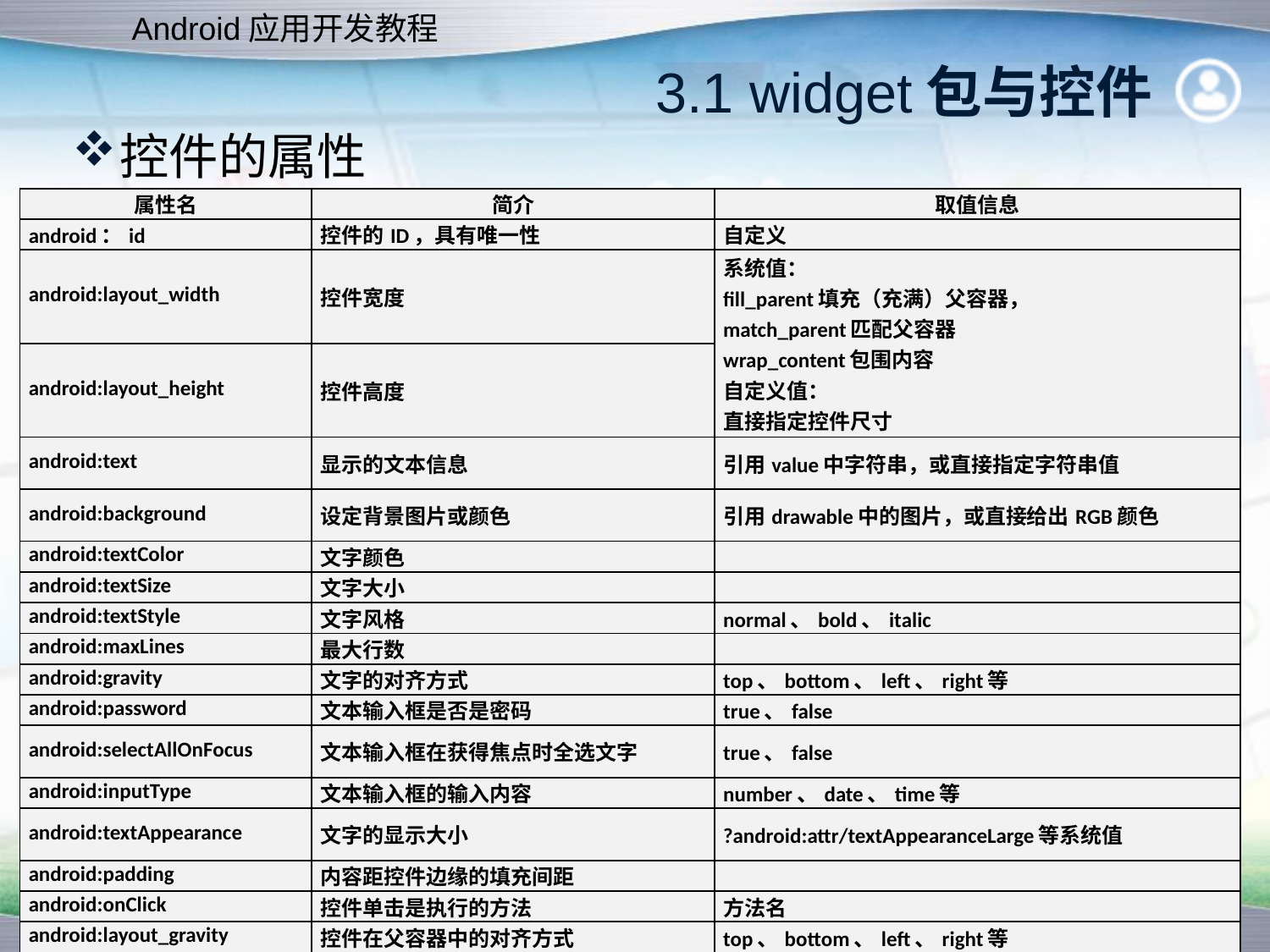

# 3.1 widget包与控件
控件的属性
| 属性名 | 简介 | 取值信息 |
| --- | --- | --- |
| android：id | 控件的ID，具有唯一性 | 自定义 |
| android:layout\_width | 控件宽度 | 系统值： fill\_parent填充（充满）父容器， match\_parent匹配父容器 wrap\_content包围内容 自定义值： 直接指定控件尺寸 |
| android:layout\_height | 控件高度 |  |
| android:text | 显示的文本信息 | 引用value中字符串，或直接指定字符串值 |
| android:background | 设定背景图片或颜色 | 引用drawable中的图片，或直接给出RGB颜色 |
| android:textColor | 文字颜色 |  |
| android:textSize | 文字大小 |  |
| android:textStyle | 文字风格 | normal、bold、italic |
| android:maxLines | 最大行数 |  |
| android:gravity | 文字的对齐方式 | top、bottom、left、right等 |
| android:password | 文本输入框是否是密码 | true、false |
| android:selectAllOnFocus | 文本输入框在获得焦点时全选文字 | true、false |
| android:inputType | 文本输入框的输入内容 | number、date、time等 |
| android:textAppearance | 文字的显示大小 | ?android:attr/textAppearanceLarge等系统值 |
| android:padding | 内容距控件边缘的填充间距 |  |
| android:onClick | 控件单击是执行的方法 | 方法名 |
| android:layout\_gravity | 控件在父容器中的对齐方式 | top、bottom、left、right等 |
| android:layout\_margin | 距离其他控件的边缘 |  |